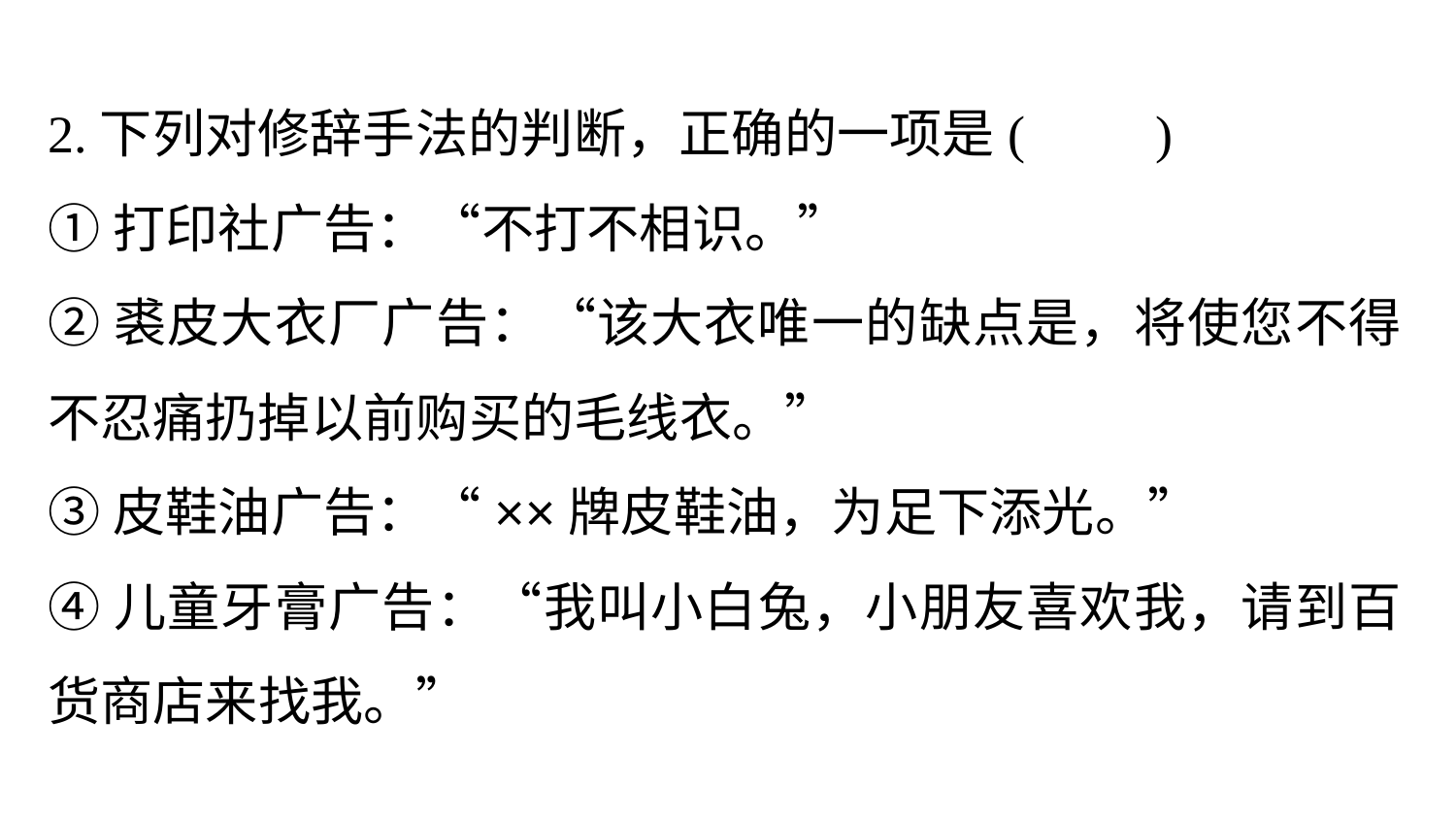

2.下列对修辞手法的判断，正确的一项是(　　)
①打印社广告：“不打不相识。”
②裘皮大衣厂广告：“该大衣唯一的缺点是，将使您不得不忍痛扔掉以前购买的毛线衣。”
③皮鞋油广告：“××牌皮鞋油，为足下添光。”
④儿童牙膏广告：“我叫小白兔，小朋友喜欢我，请到百货商店来找我。”